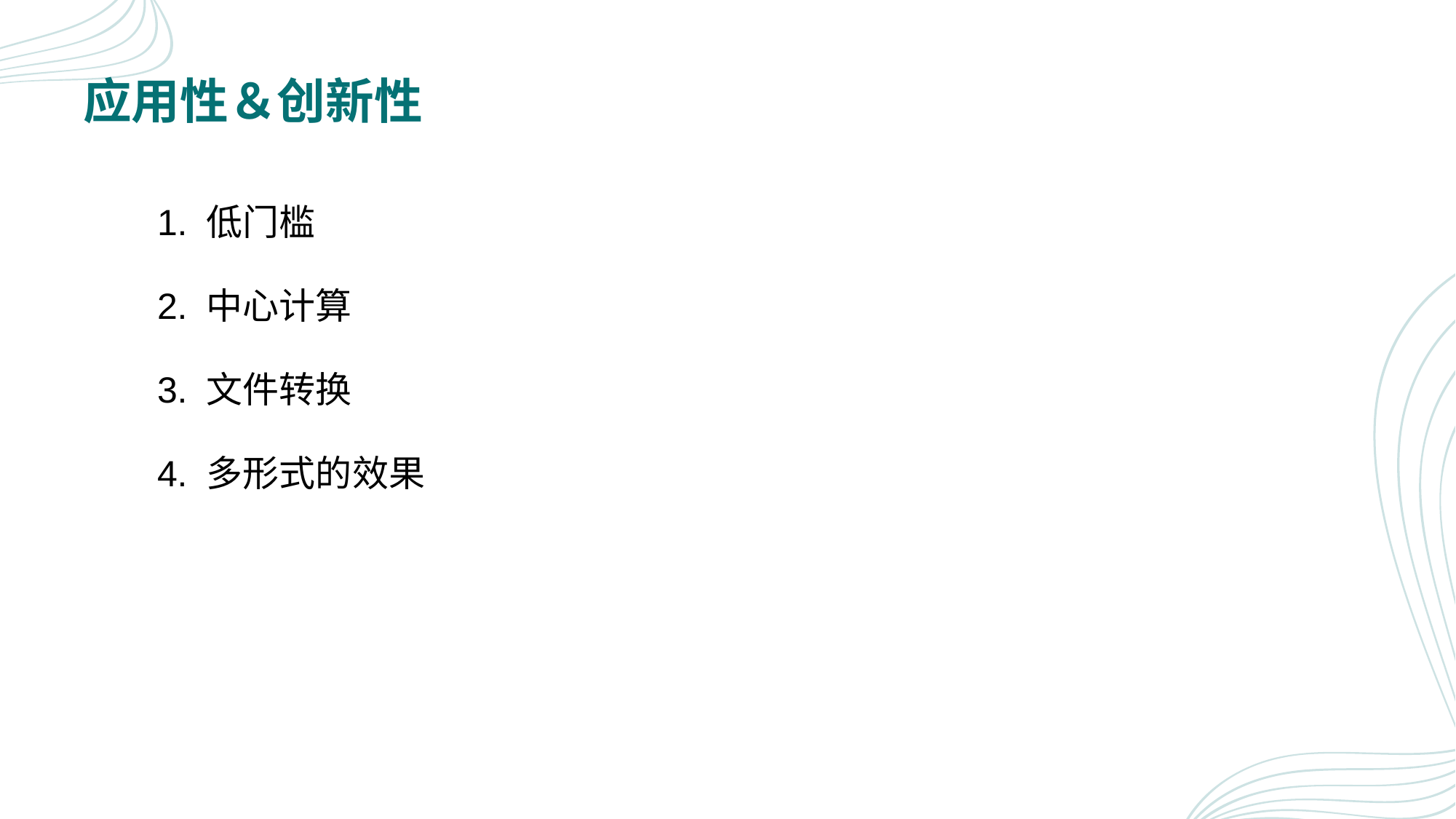

# 应用性＆创新性
1. 低门槛
2. 中心计算
3. 文件转换
4. 多形式的效果